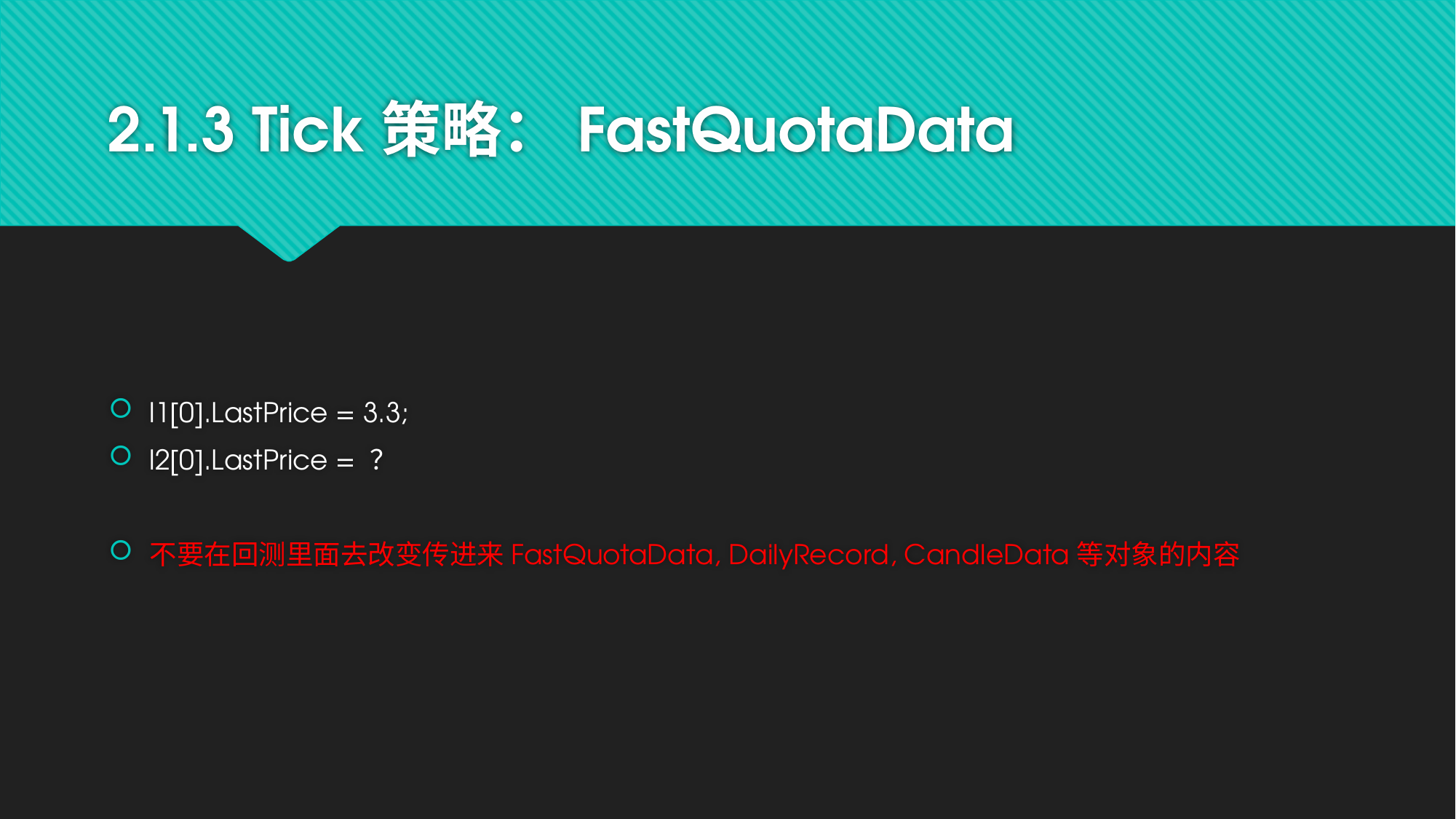

# 2.1.3 Tick策略：FastQuotaData
l1[0].LastPrice = 3.3;
l2[0].LastPrice = ？

不要在回测里面去改变传进来FastQuotaData, DailyRecord, CandleData等对象的内容